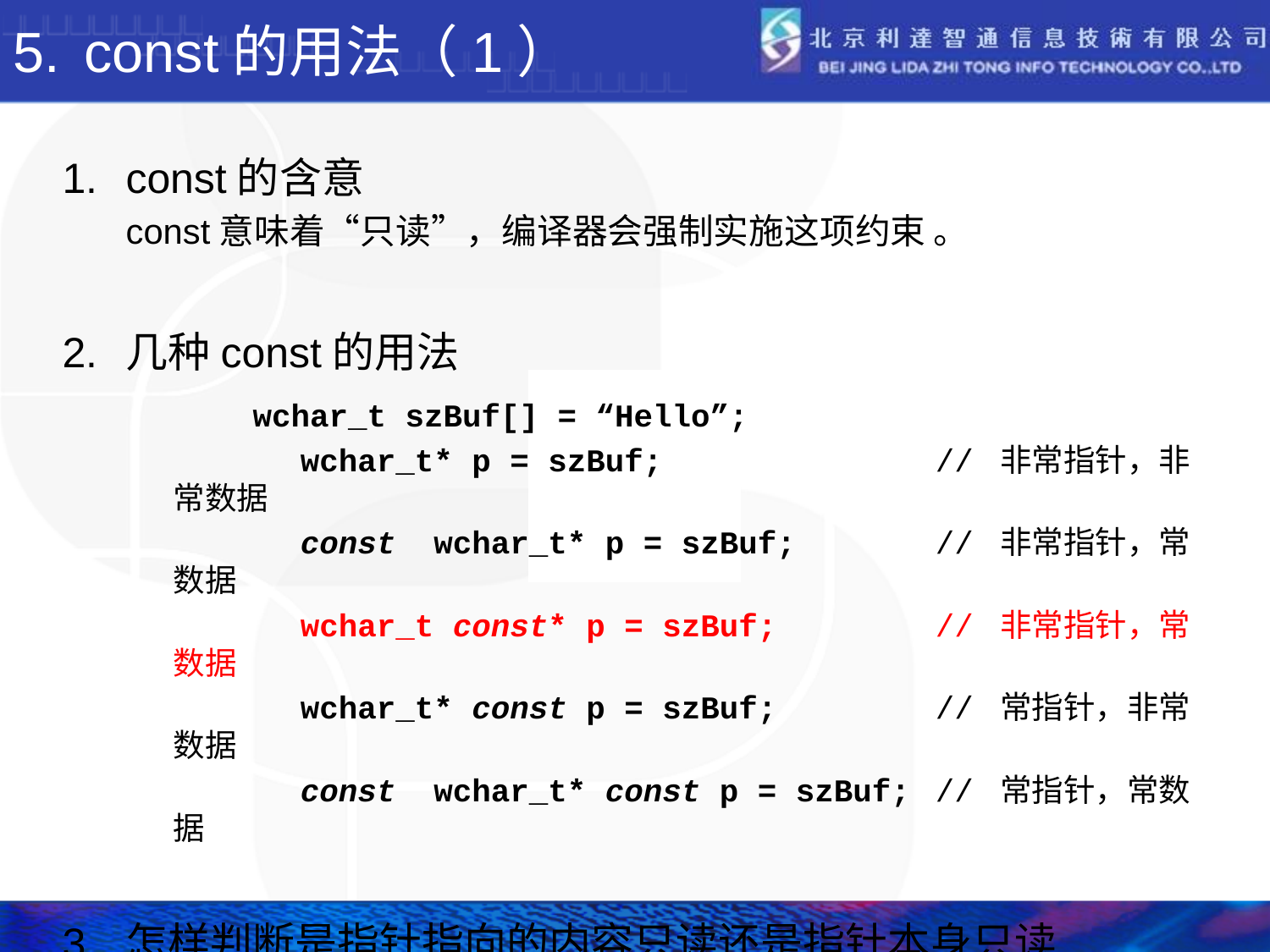

# const的用法（1）
const的含意
const意味着“只读”，编译器会强制实施这项约束 。

几种const的用法
		wchar_t szBuf[] = “Hello”;
		wchar_t* p = szBuf;			// 非常指针，非常数据
		const  wchar_t* p = szBuf;		// 非常指针，常数据
		wchar_t const* p = szBuf;		// 非常指针，常数据
		wchar_t* const p = szBuf;		// 常指针，非常数据
		const  wchar_t* const p = szBuf;	// 常指针，常数据

怎样判断是指针指向的内容只读还是指针本身只读
依据*所在的位置